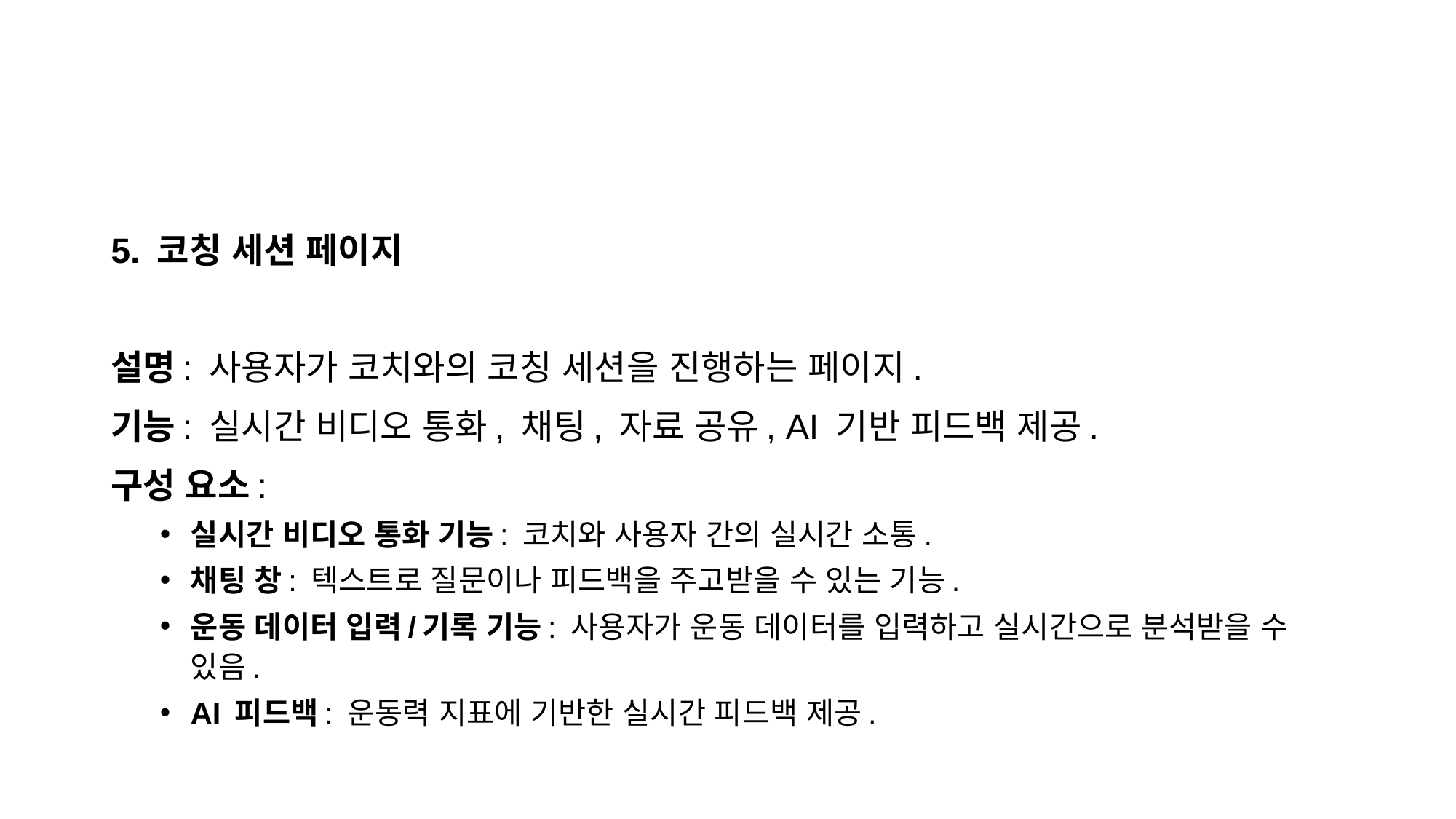

5. 코칭 세션 페이지

설명: 사용자가 코치와의 코칭 세션을 진행하는 페이지.
기능: 실시간 비디오 통화, 채팅, 자료 공유, AI 기반 피드백 제공.
구성 요소:
실시간 비디오 통화 기능: 코치와 사용자 간의 실시간 소통.
채팅 창: 텍스트로 질문이나 피드백을 주고받을 수 있는 기능.
운동 데이터 입력/기록 기능: 사용자가 운동 데이터를 입력하고 실시간으로 분석받을 수 있음.
AI 피드백: 운동력 지표에 기반한 실시간 피드백 제공.